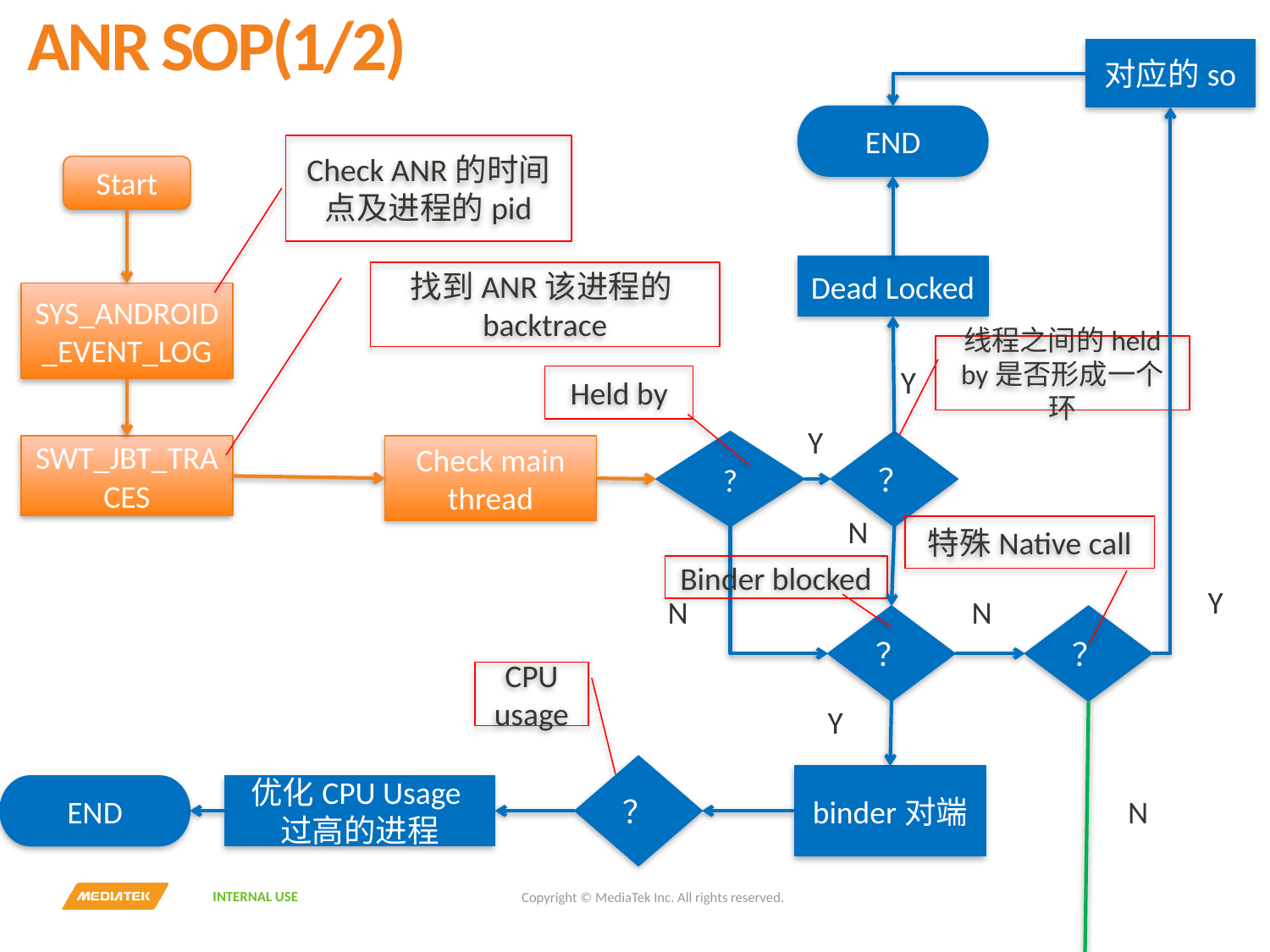

# ANR SOP(1/2)
对应的so
END
Check ANR的时间点及进程的pid
Start
Dead Locked
找到ANR该进程的backtrace
SYS_ANDROID_EVENT_LOG
线程之间的held by是否形成一个环
Y
Held by
Y
?
？
SWT_JBT_TRACES
Check main thread
N
特殊Native call
Binder blocked
Y
N
N
？
？
CPU usage
Y
？
binder对端
END
优化CPU Usage过高的进程
N